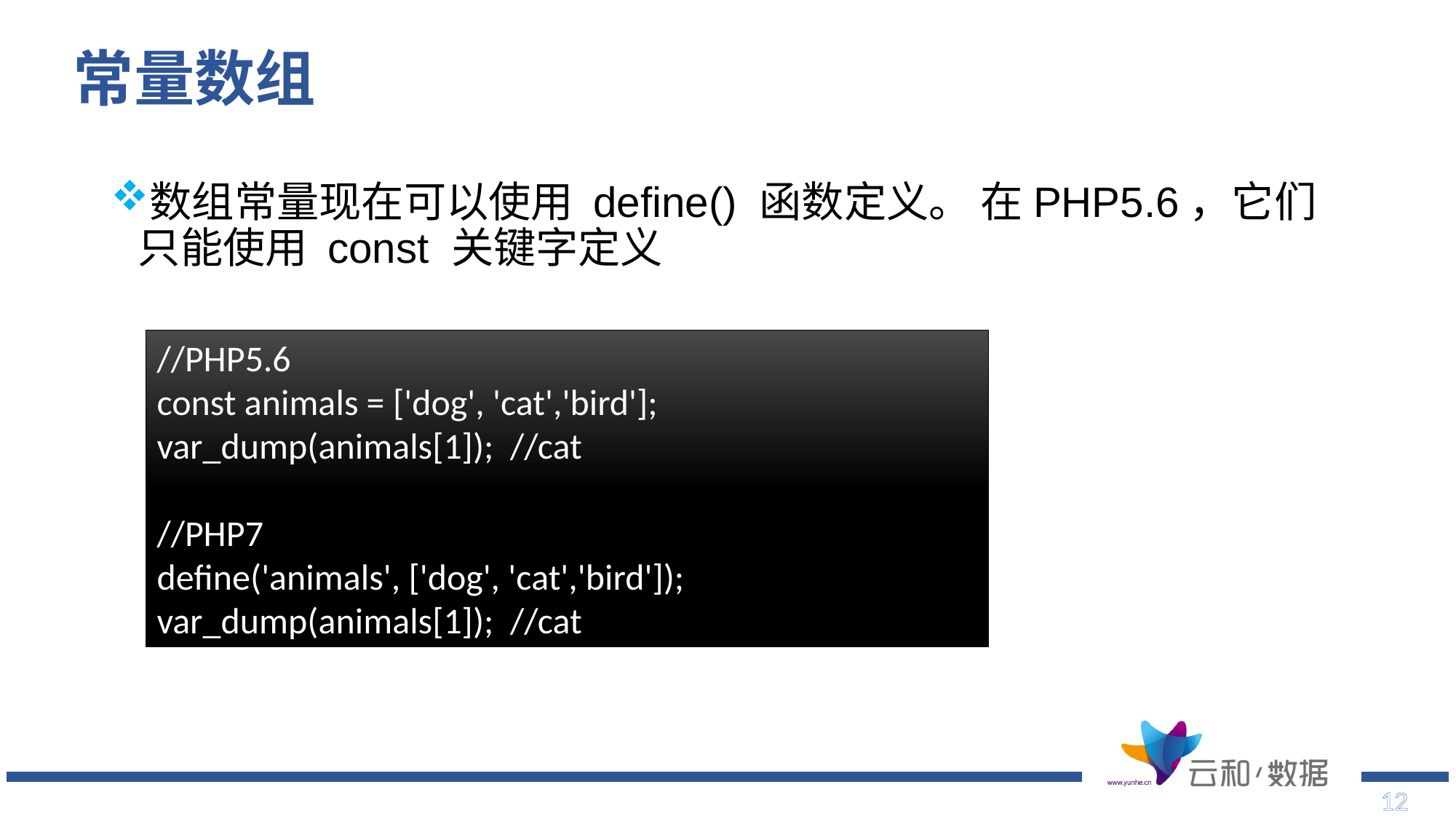

# 常量数组
数组常量现在可以使用 define() 函数定义。 在PHP5.6，它们只能使用 const 关键字定义
//PHP5.6
const animals = ['dog', 'cat','bird'];
var_dump(animals[1]);  //cat

//PHP7
define('animals', ['dog', 'cat','bird']);
var_dump(animals[1]);  //cat